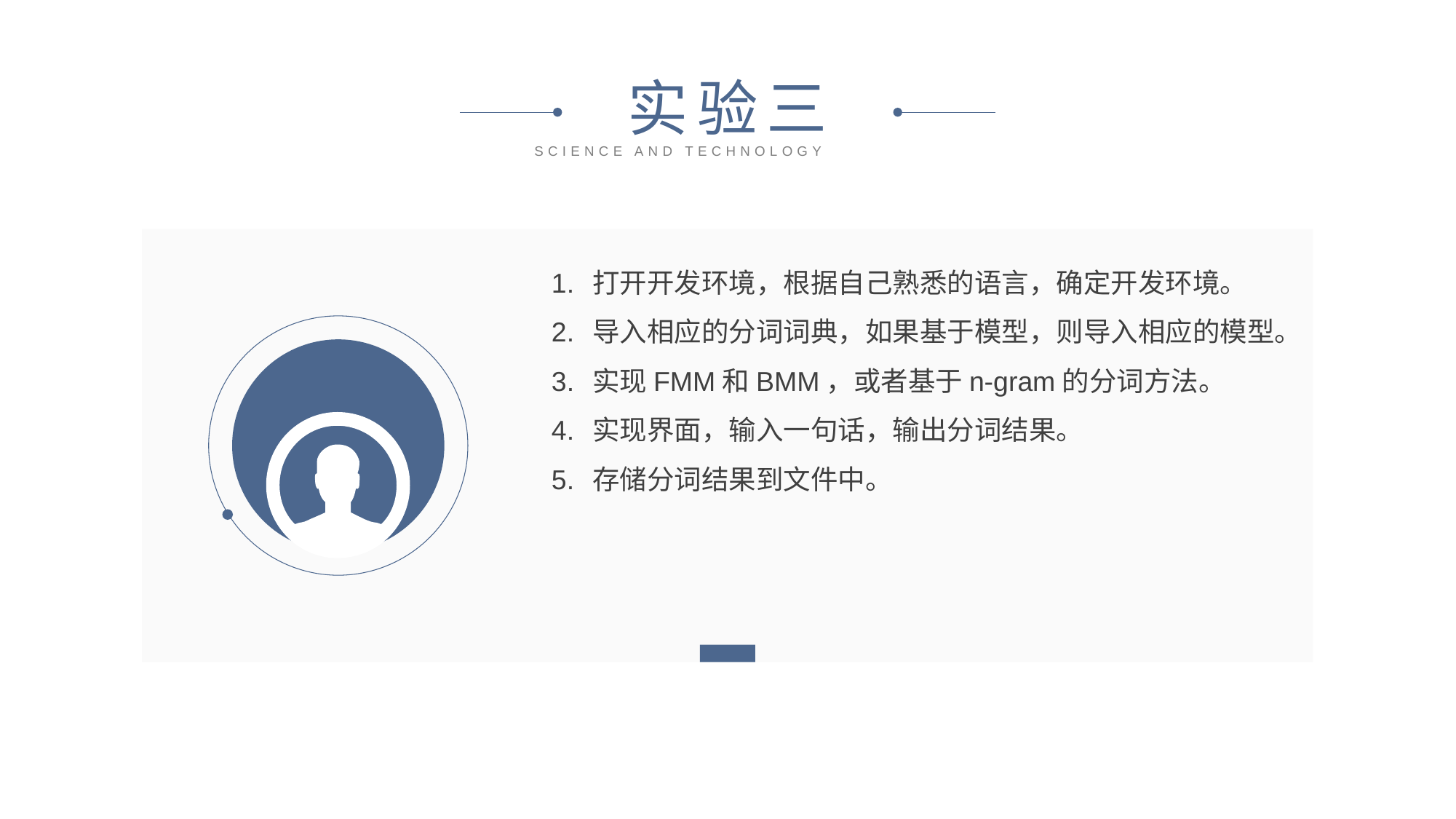

实验三
SCIENCE AND TECHNOLOGY

打开开发环境，根据自己熟悉的语言，确定开发环境。
导入相应的分词词典，如果基于模型，则导入相应的模型。
实现FMM和BMM，或者基于n-gram的分词方法。
实现界面，输入一句话，输出分词结果。
存储分词结果到文件中。